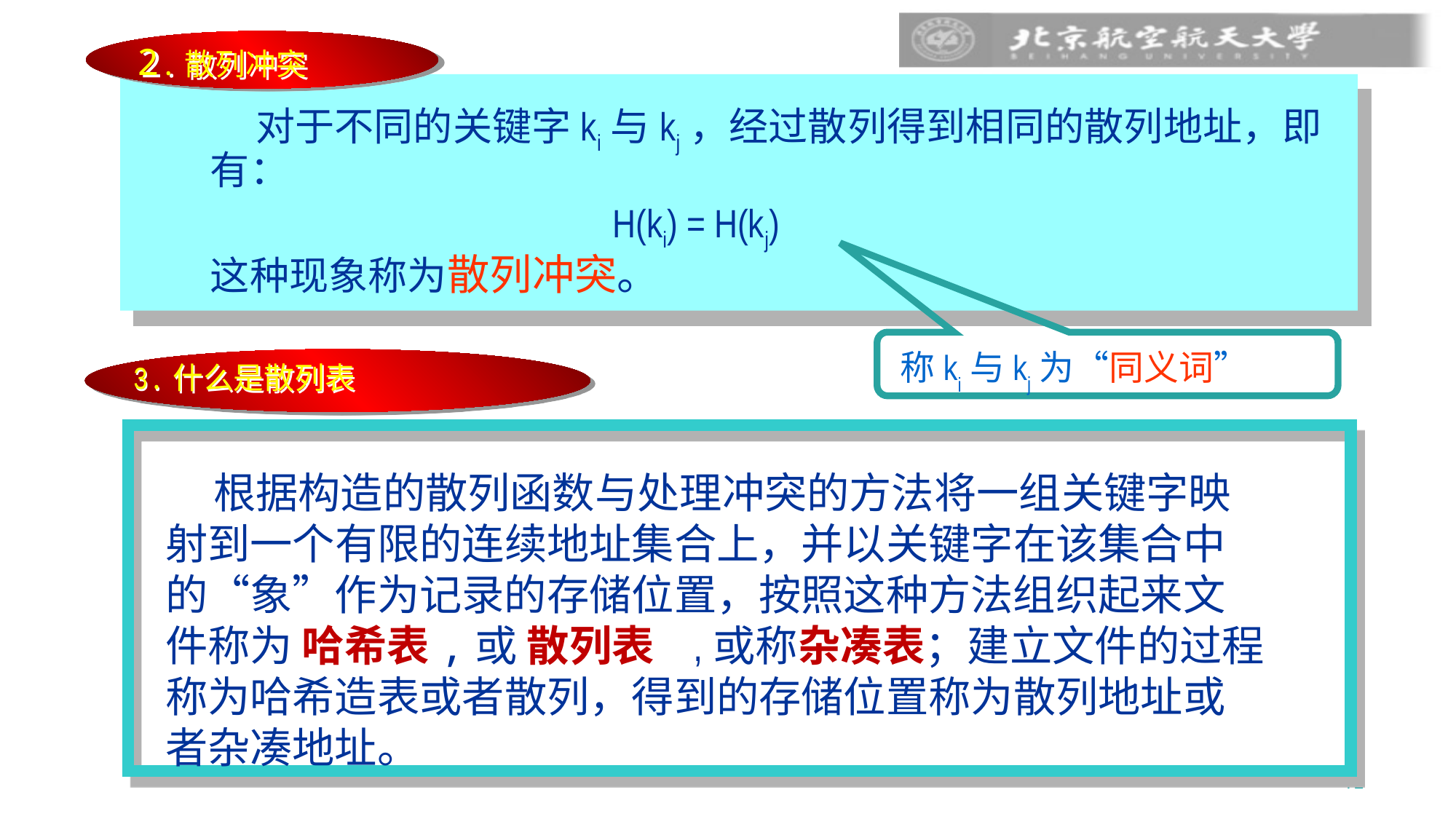

2.散列冲突

    对于不同的关键字ki与kj，经过散列得到相同的散列地址，即有：
                 H(ki) = H(kj)
这种现象称为散列冲突。

称ki与kj为“同义词”

3.什么是散列表

    根据构造的散列函数与处理冲突的方法将一组关键字映射到一个有限的连续地址集合上，并以关键字在该集合中的“象”作为记录的存储位置，按照这种方法组织起来文件称为 哈希表,或 散列表   ,或称杂凑表；建立文件的过程称为哈希造表或者散列，得到的存储位置称为散列地址或者杂凑地址。
72